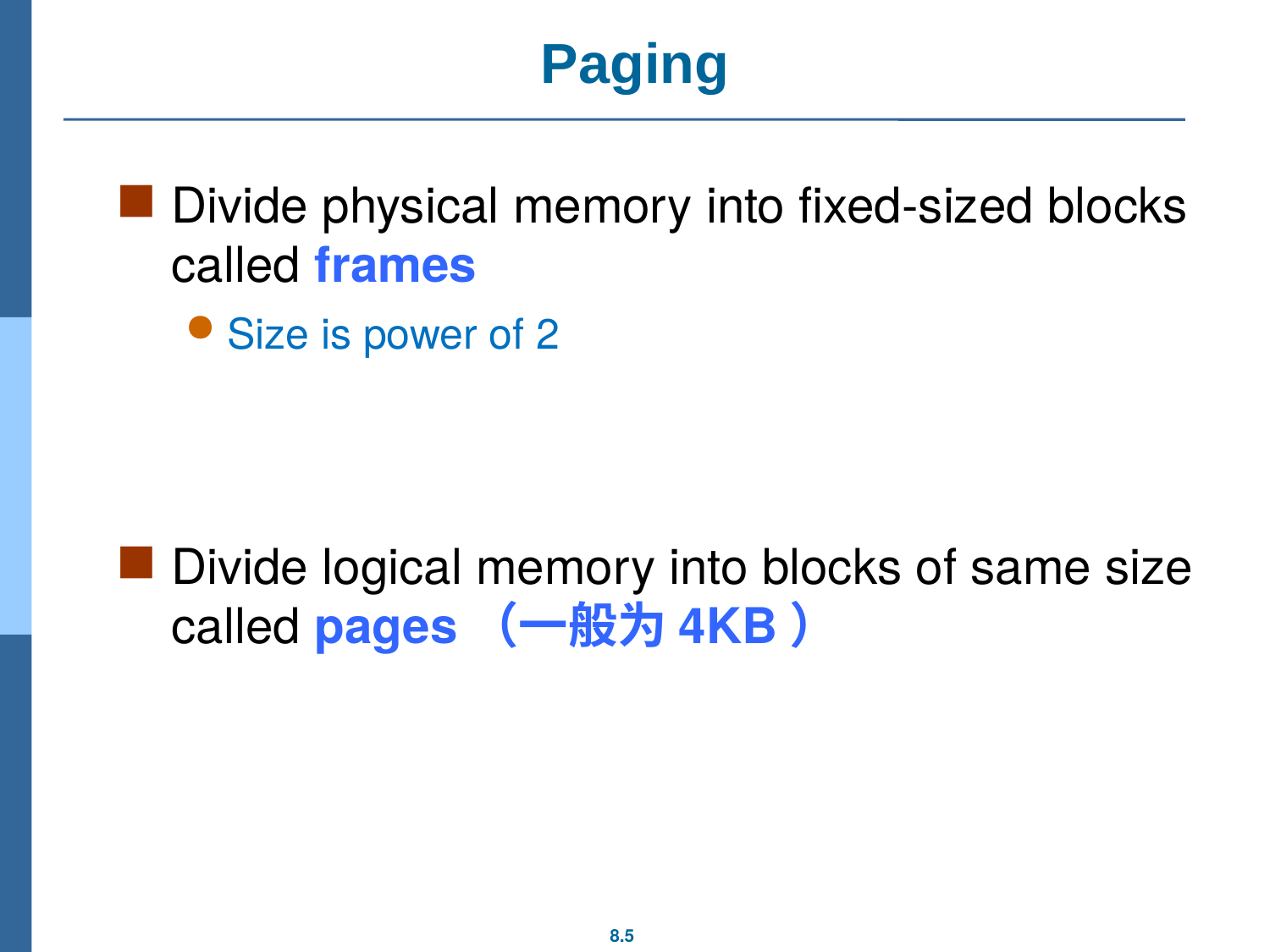

# Paging
Divide physical memory into fixed-sized blocks called frames
Size is power of 2

Divide logical memory into blocks of same size called pages（一般为4KB）